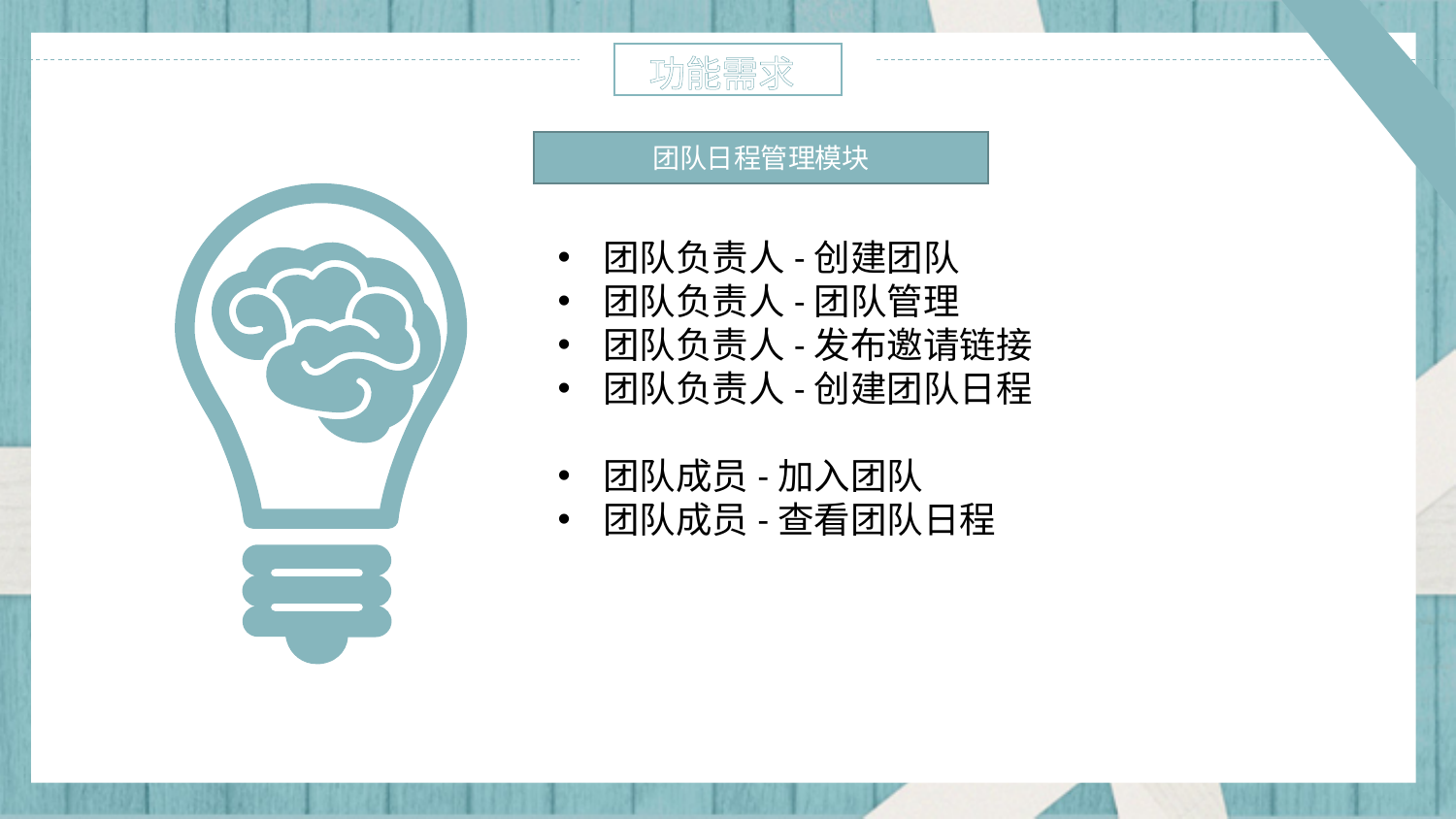

功能需求
团队日程管理模块

团队负责人-创建团队
团队负责人-团队管理
团队负责人-发布邀请链接
团队负责人-创建团队日程

团队成员-加入团队
团队成员-查看团队日程